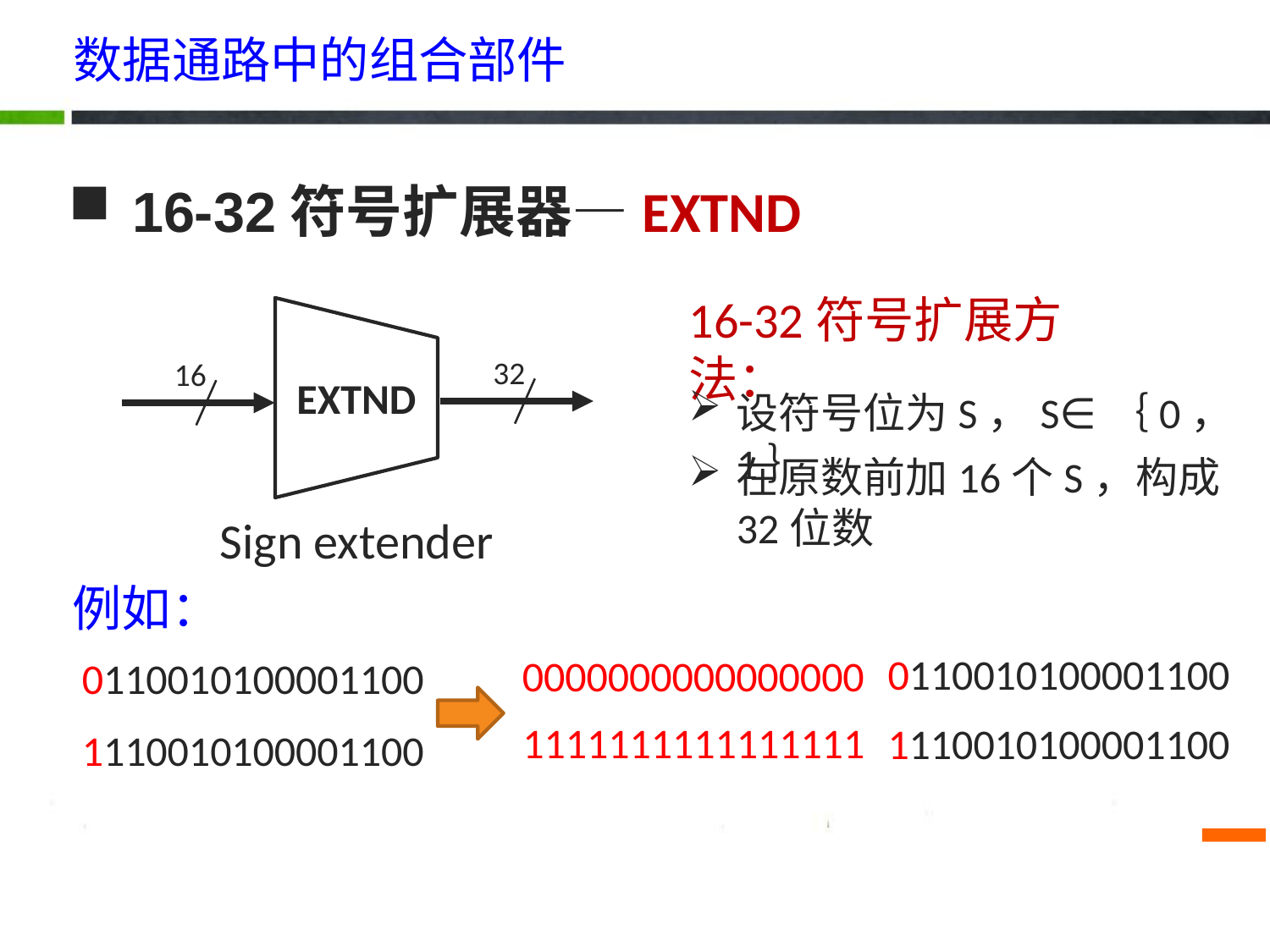

# 数据通路中的组合部件
16-32符号扩展器—EXTND
16-32符号扩展方法：
设符号位为S，S∈｛0，1｝
在原数前加16个S，构成32位数

32
16
EXTND
Sign extender
例如：
0110010100001100
0000000000000000
0110010100001100

1111111111111111
1110010100001100
1110010100001100